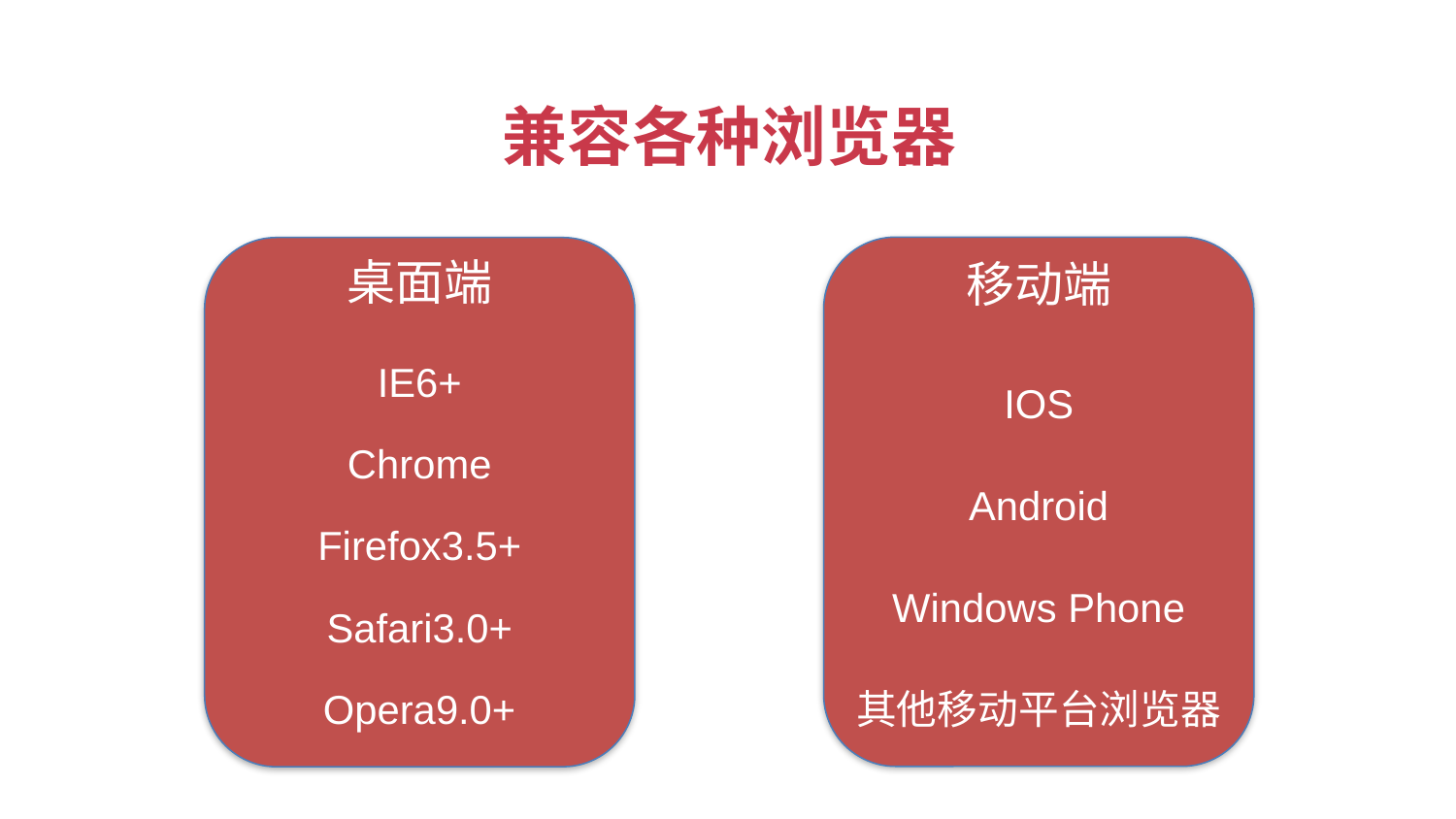

兼容各种浏览器

移动端
IOS
Android
Windows Phone
其他移动平台浏览器

桌面端
IE6+
Chrome
Firefox3.5+
Safari3.0+
Opera9.0+